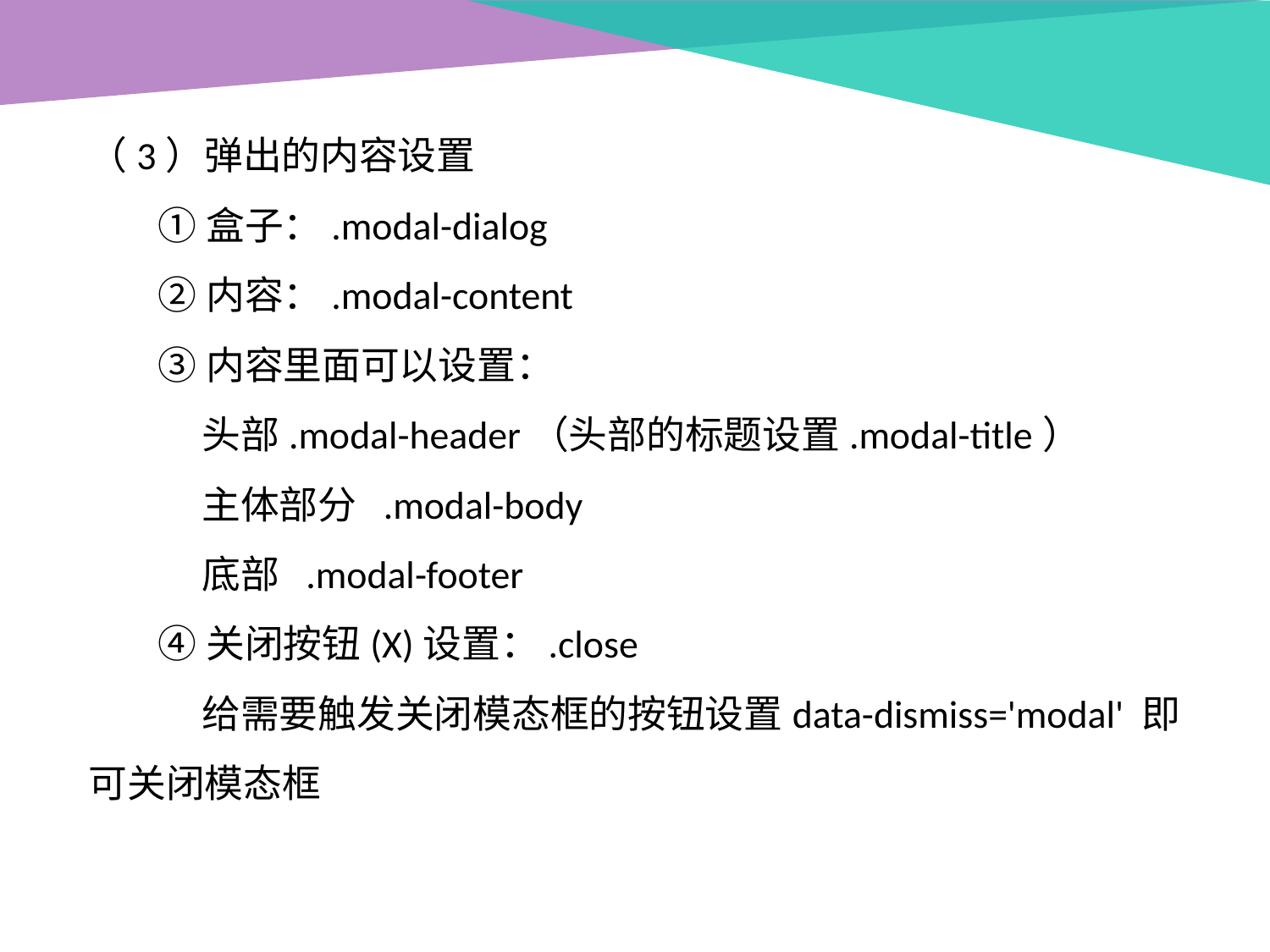

（3）弹出的内容设置
        ①盒子：.modal-dialog
        ②内容：.modal-content
        ③内容里面可以设置：
            头部.modal-header（头部的标题设置.modal-title）
            主体部分  .modal-body
            底部  .modal-footer
        ④关闭按钮(X)设置：.close
            给需要触发关闭模态框的按钮设置data-dismiss='modal' 即可关闭模态框